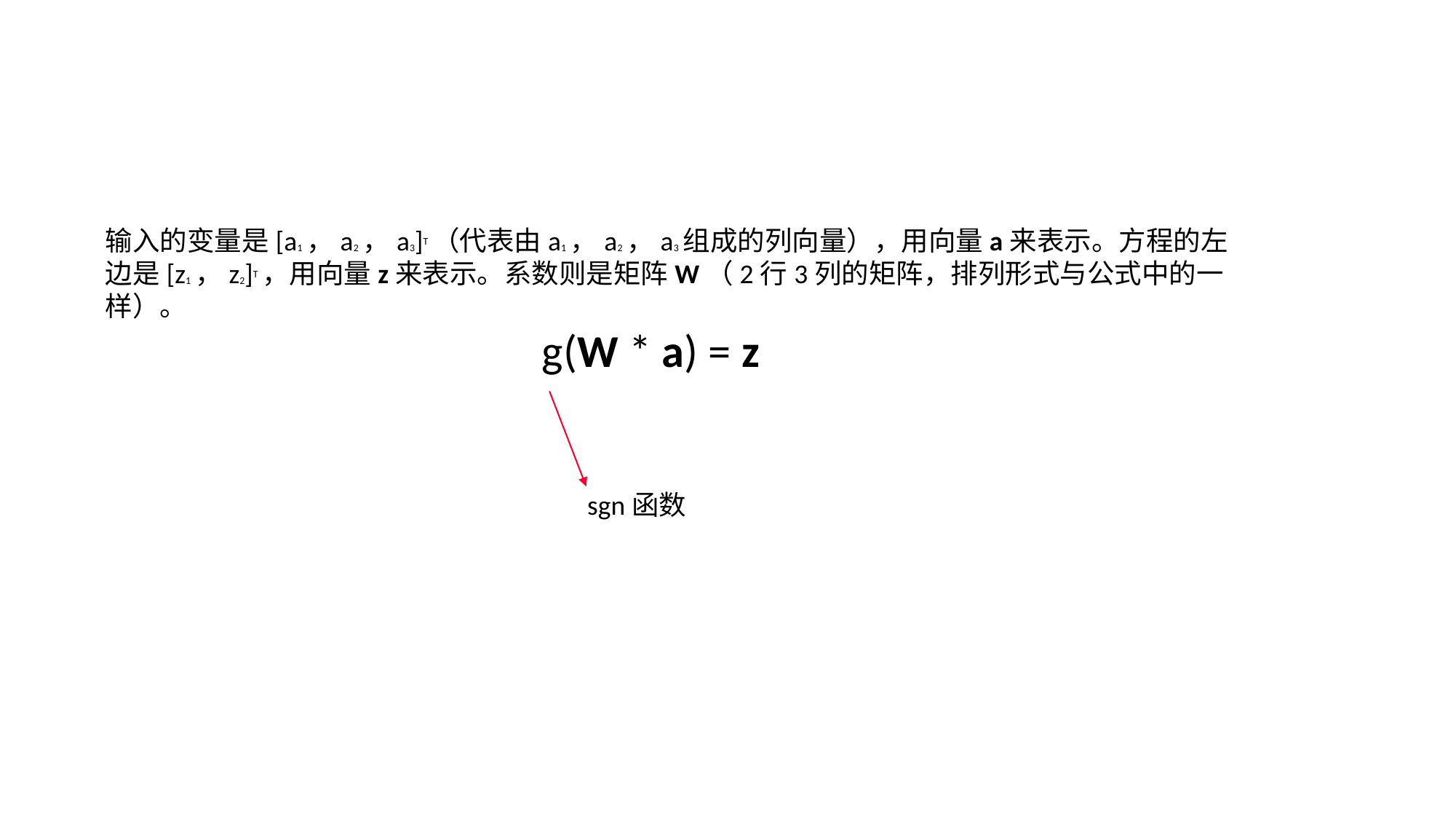

输入的变量是[a1，a2，a3]T（代表由a1，a2，a3组成的列向量），用向量a来表示。方程的左边是[z1，z2]T，用向量z来表示。系数则是矩阵W（2行3列的矩阵，排列形式与公式中的一样）。
g(W * a) = z

sgn函数